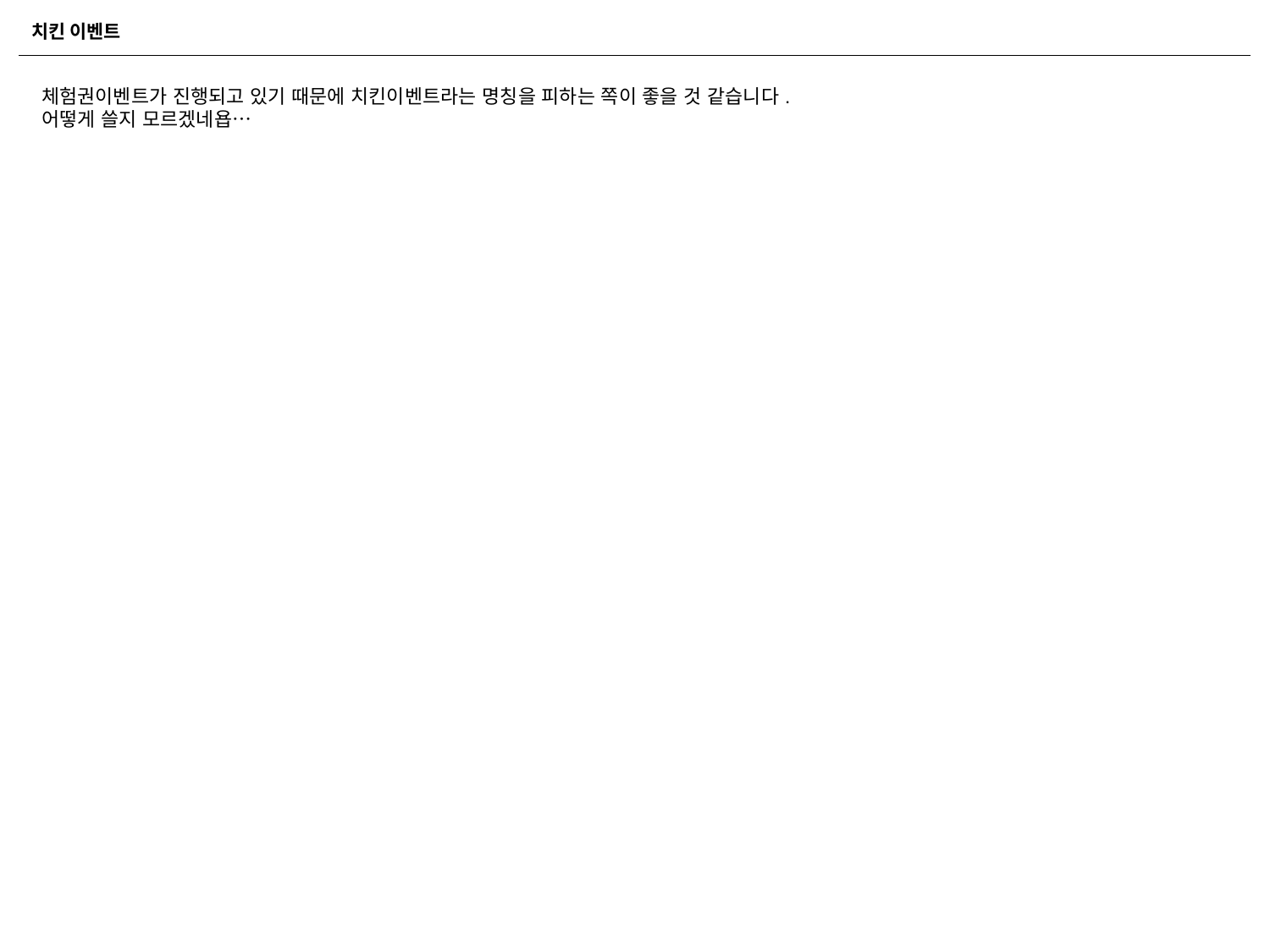

치킨 이벤트
체험권이벤트가 진행되고 있기 때문에 치킨이벤트라는 명칭을 피하는 쪽이 좋을 것 같습니다.
어떻게 쓸지 모르겠네욥…